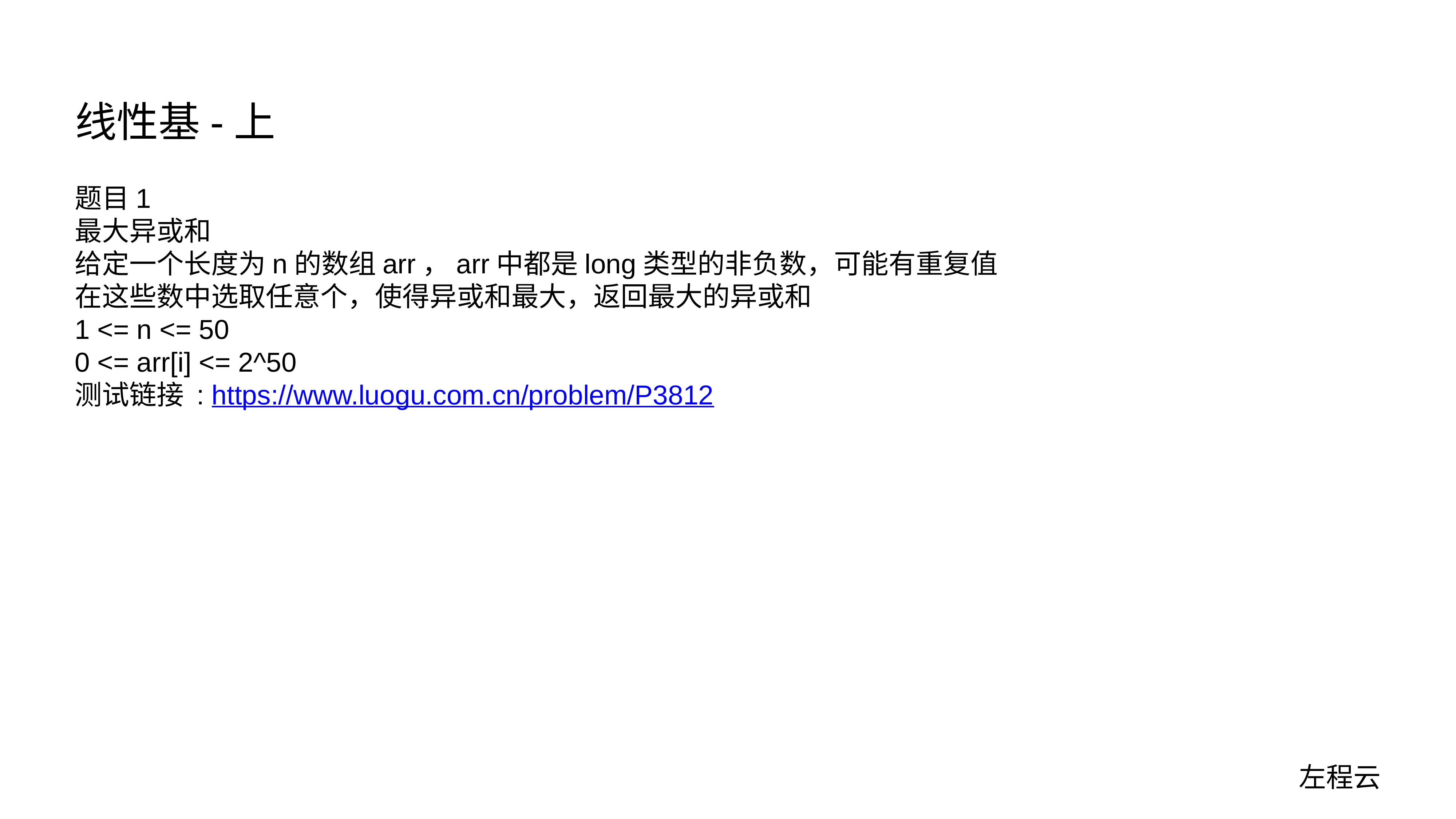

# 线性基-上
题目1
最大异或和
给定一个长度为n的数组arr，arr中都是long类型的非负数，可能有重复值
在这些数中选取任意个，使得异或和最大，返回最大的异或和
1 <= n <= 50
0 <= arr[i] <= 2^50
测试链接 : https://www.luogu.com.cn/problem/P3812
左程云